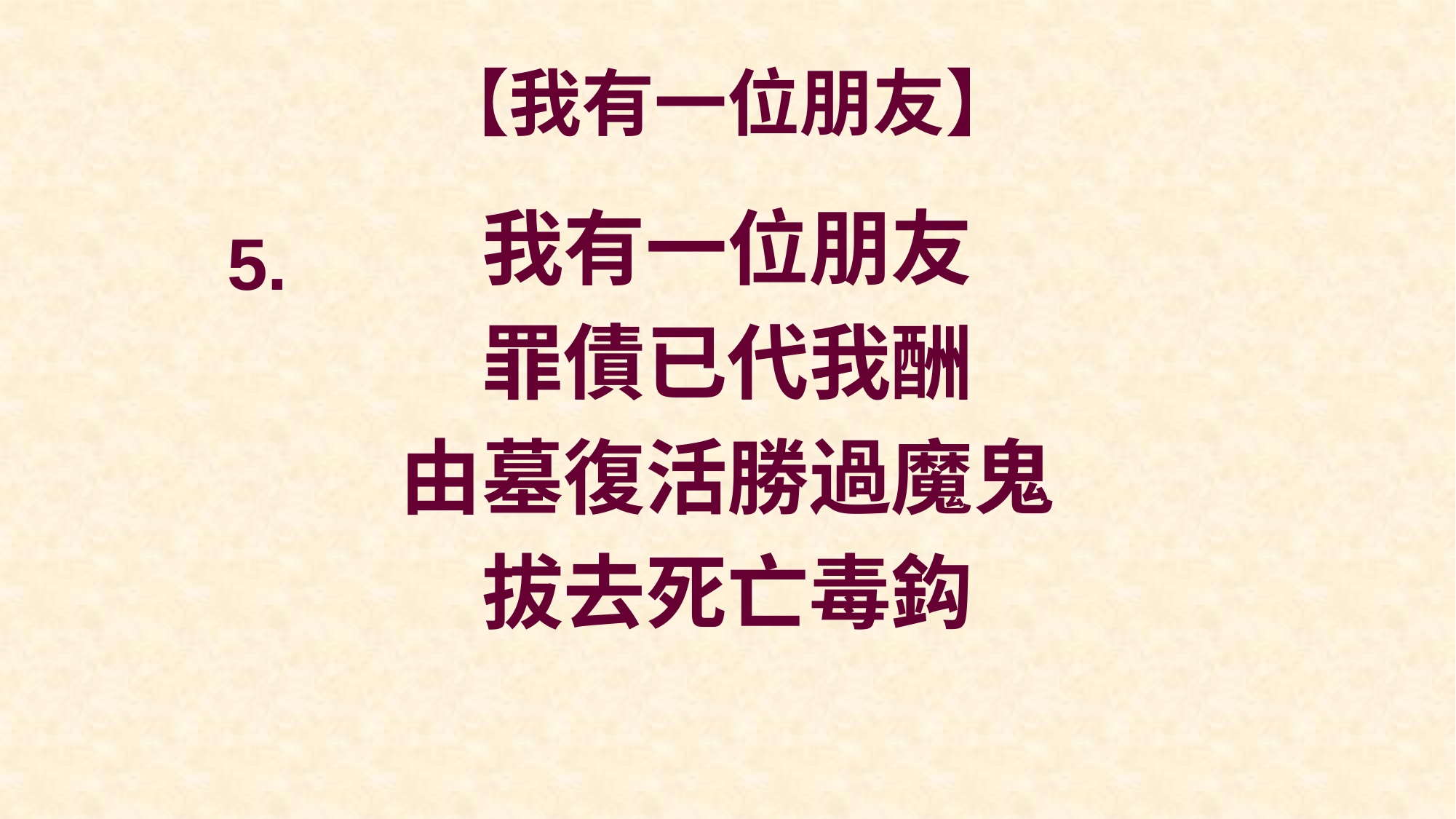

# 【我有一位朋友】
我有一位朋友
罪債已代我酬
由墓復活勝過魔鬼
拔去死亡毒鈎
5.